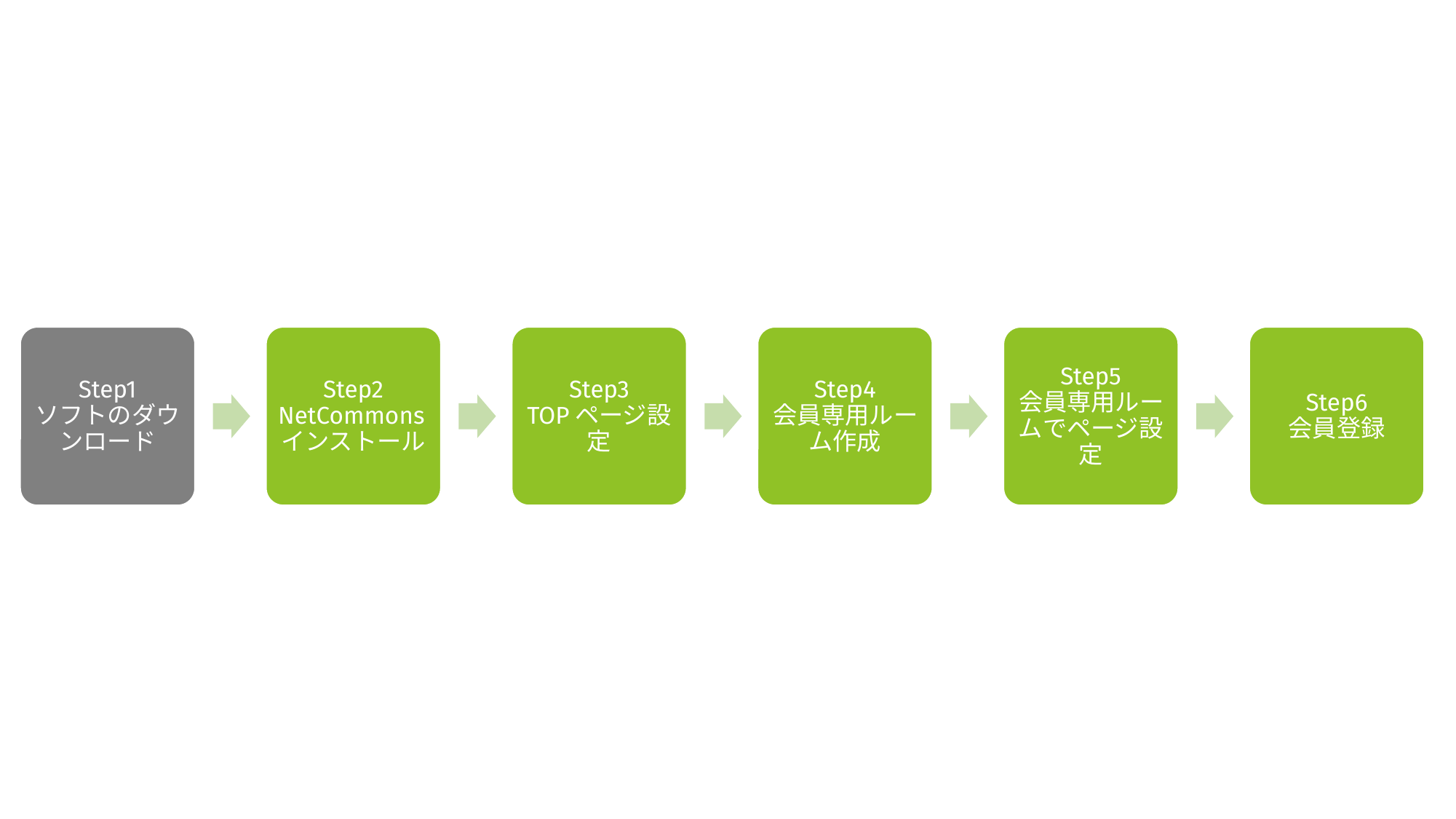

Step1
ソフトのダウンロード

Step2
NetCommonsインストール

Step3
TOPページ設定

Step4
会員専用ルーム作成

Step5
会員専用ルームでページ設定

Step6
会員登録
#